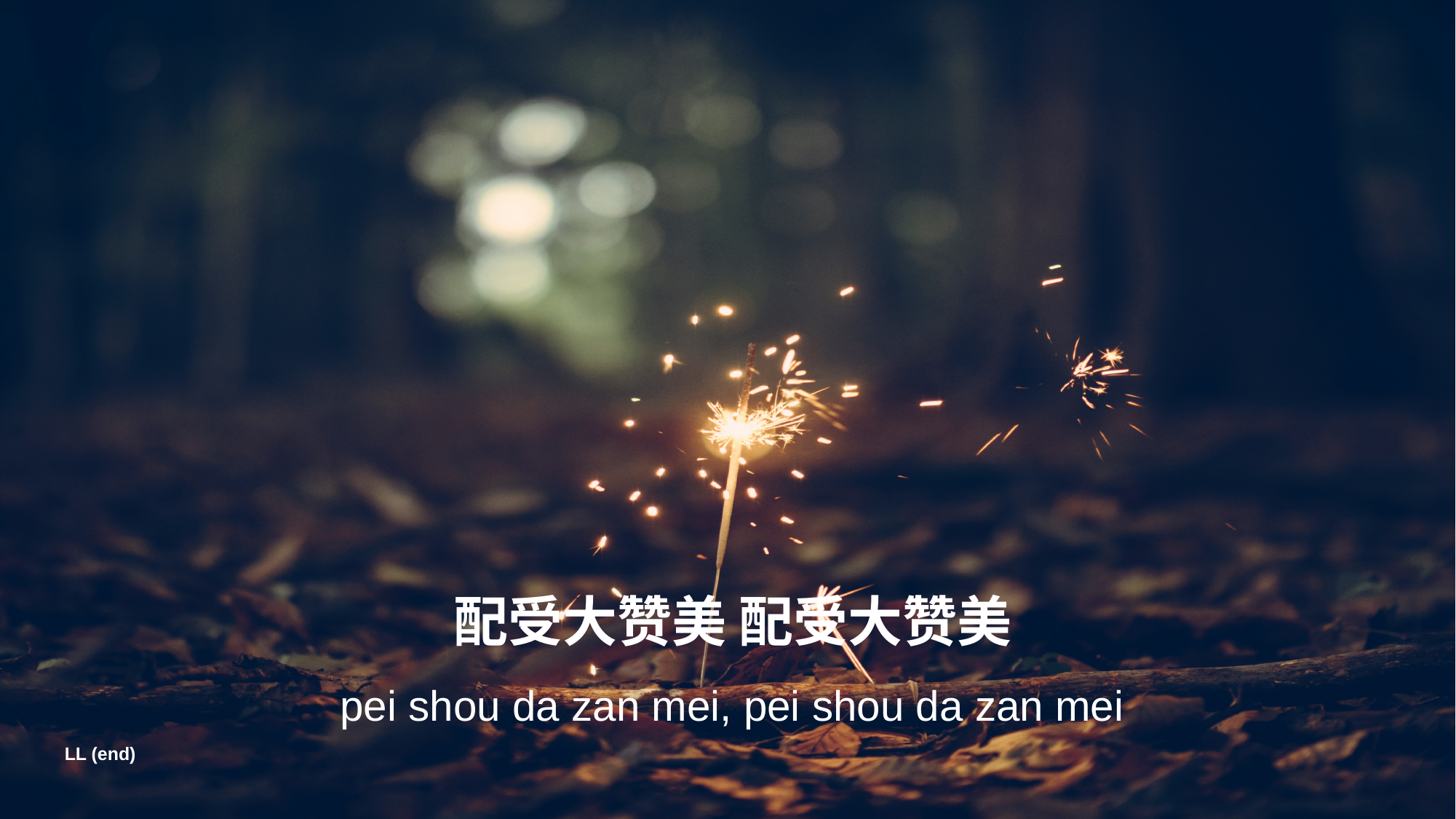

配受大赞美 配受大赞美

 pei shou da zan mei, pei shou da zan mei
LL (end)